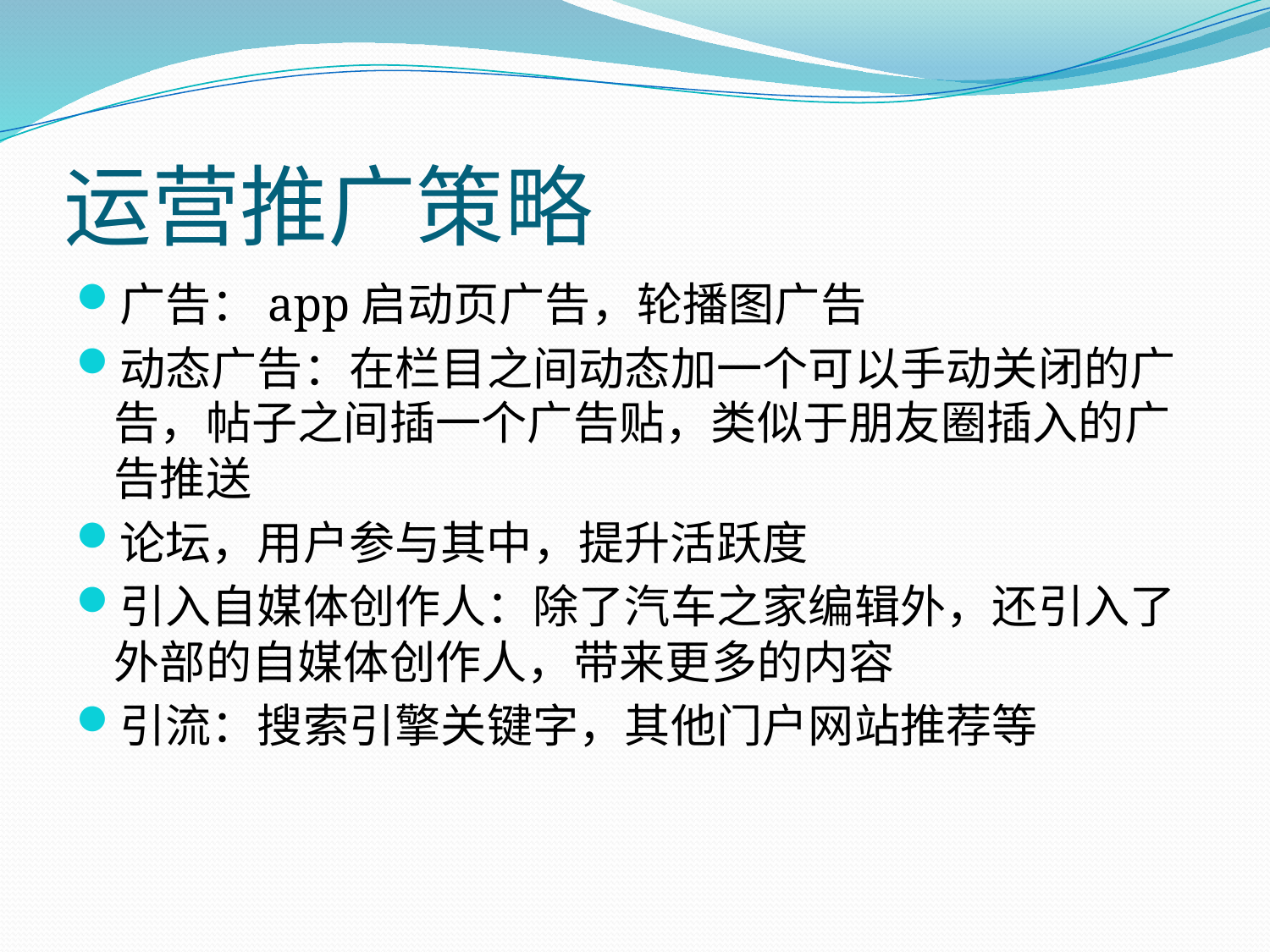

# 运营推广策略
广告：app启动页广告，轮播图广告
动态广告：在栏目之间动态加一个可以手动关闭的广告，帖子之间插一个广告贴，类似于朋友圈插入的广告推送
论坛，用户参与其中，提升活跃度
引入自媒体创作人：除了汽车之家编辑外，还引入了外部的自媒体创作人，带来更多的内容
引流：搜索引擎关键字，其他门户网站推荐等